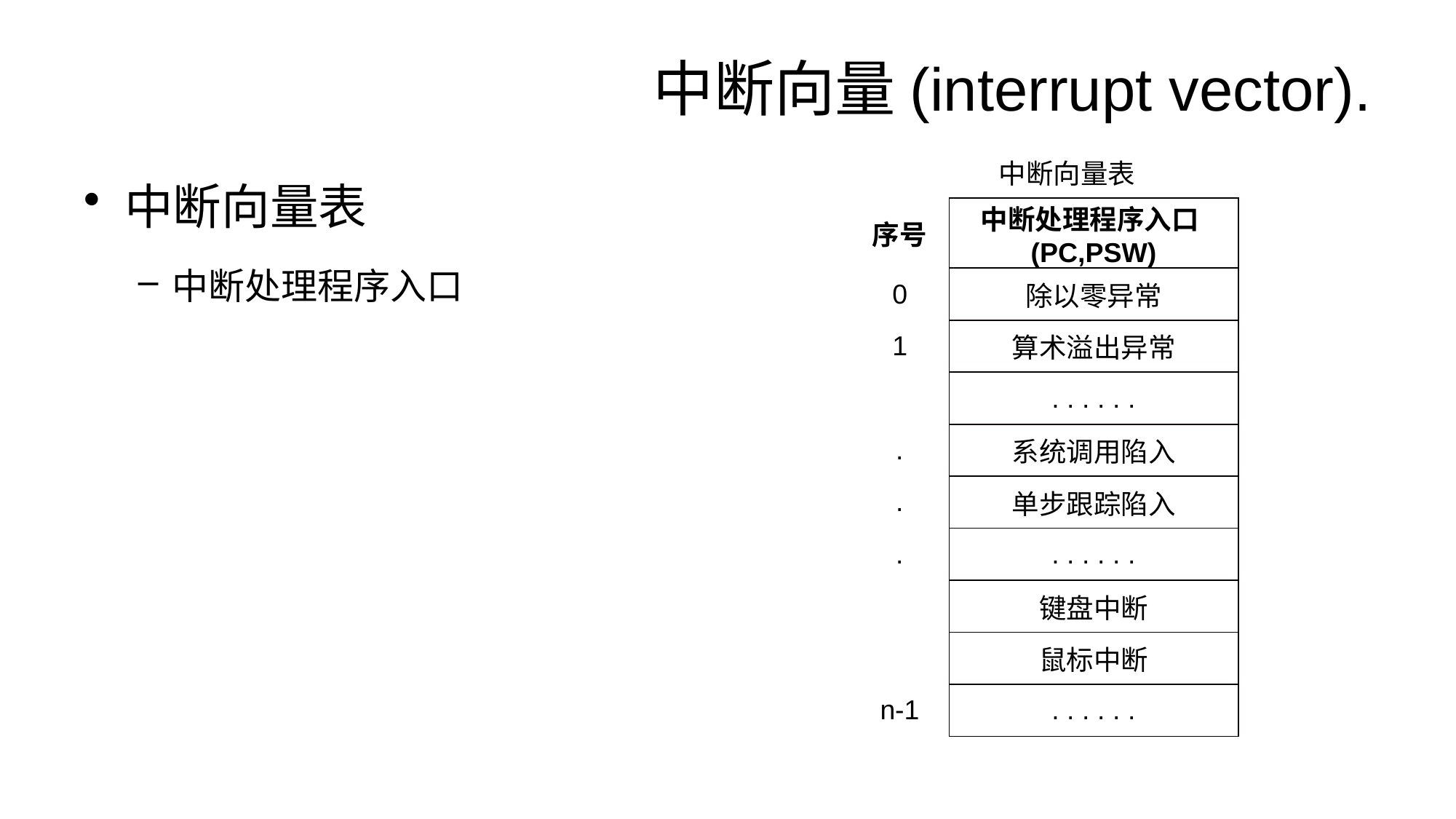

# 中断向量(interrupt vector).
中断向量表
中断处理程序入口
| 中断向量表 |  |
| --- | --- |
| 序号 | 中断处理程序入口(PC,PSW) |
| 0 | 除以零异常 |
| 1 | 算术溢出异常 |
|  | . . . . . . |
| . | 系统调用陷入 |
| . | 单步跟踪陷入 |
| . | . . . . . . |
|  | 键盘中断 |
|  | 鼠标中断 |
| n-1 | . . . . . . |